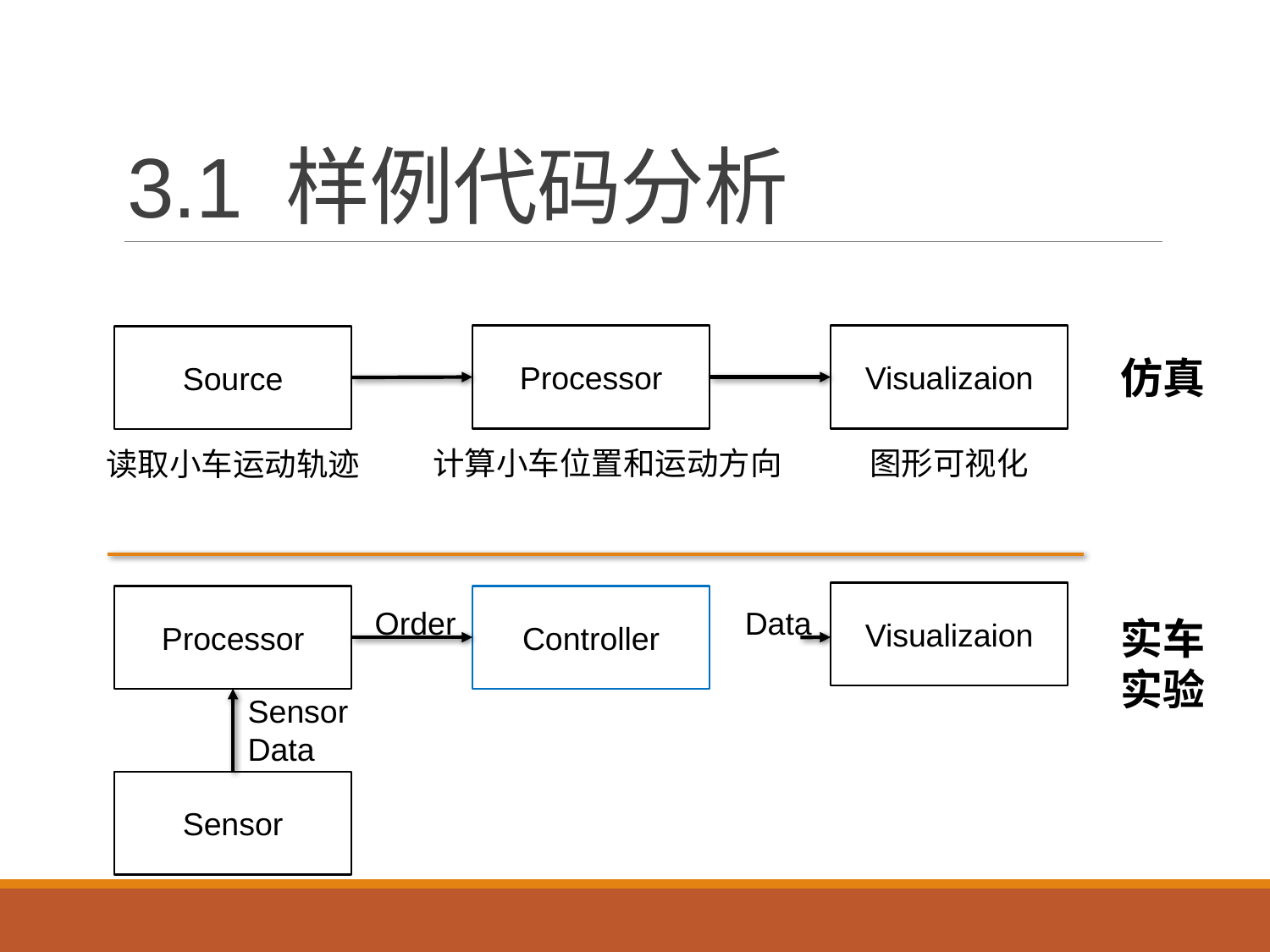

# 3.1 样例代码分析
Visualizaion
Processor
Source
仿真
计算小车位置和运动方向
图形可视化
读取小车运动轨迹
Visualizaion
Controller
Processor
Order
Data
实车
实验
Sensor
Data
Sensor